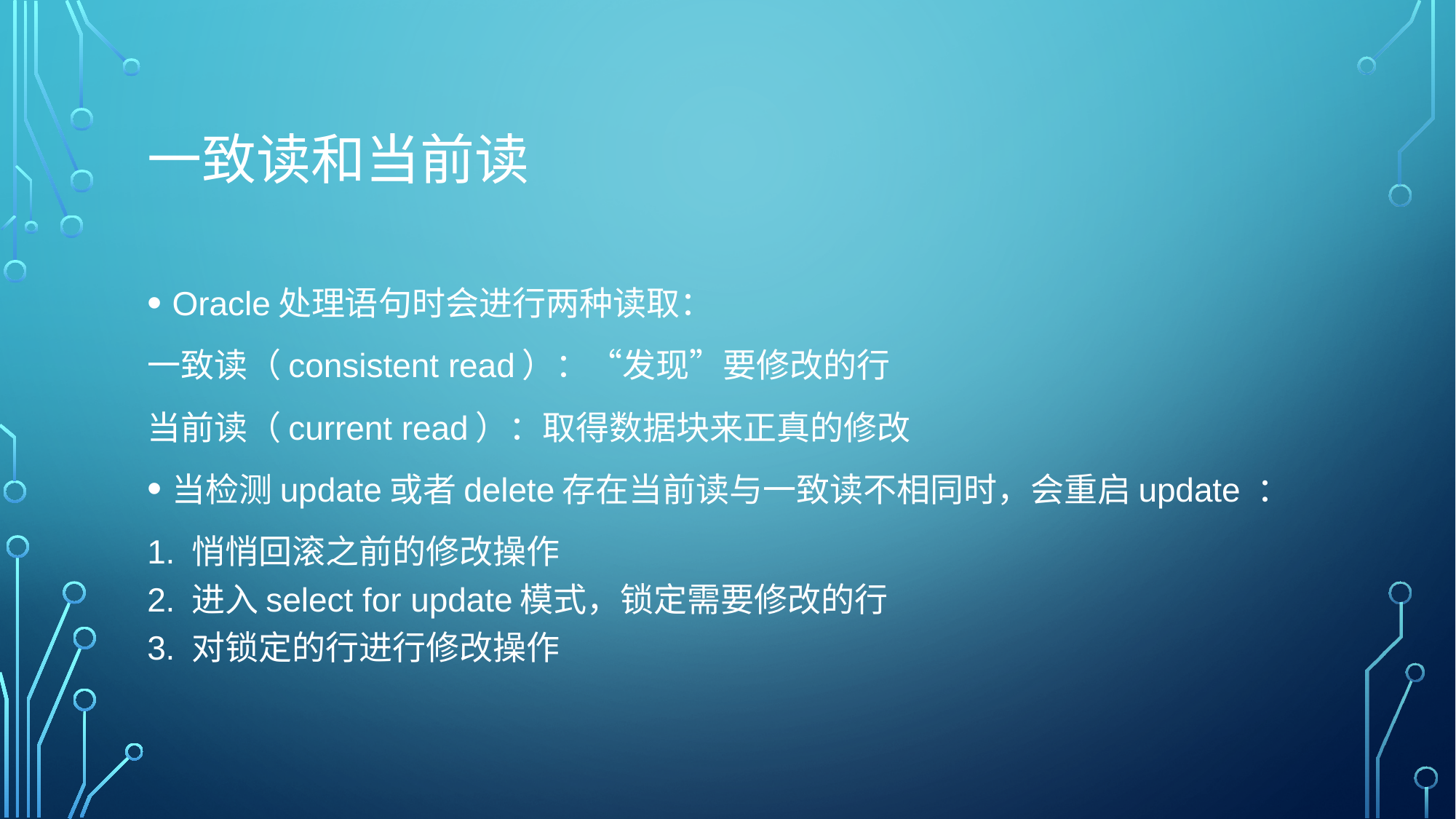

# 一致读和当前读
Oracle处理语句时会进行两种读取：
一致读（consistent read）：“发现”要修改的行
当前读（current read）：取得数据块来正真的修改
当检测update或者delete存在当前读与一致读不相同时，会重启update ：
1. 悄悄回滚之前的修改操作
2. 进入select for update模式，锁定需要修改的行
3. 对锁定的行进行修改操作